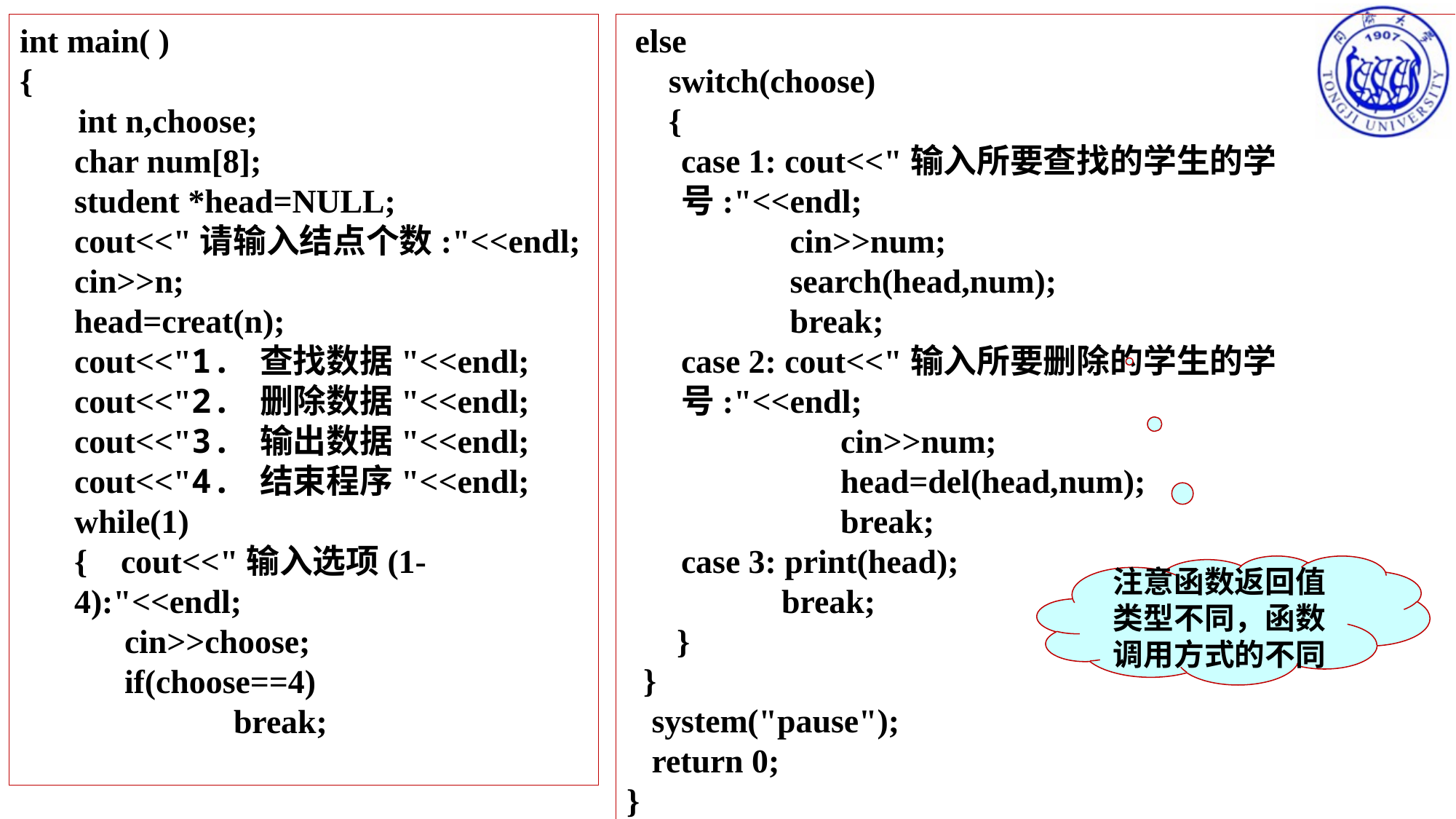

int main( )
{
       int n,choose;
char num[8];
student *head=NULL;
cout<<"请输入结点个数:"<<endl;
cin>>n;
head=creat(n);
cout<<"1. 查找数据"<<endl;
cout<<"2. 删除数据"<<endl;
cout<<"3. 输出数据"<<endl;
cout<<"4. 结束程序"<<endl;
while(1)
{    cout<<"输入选项(1-4):"<<endl;
      cin>>choose;
      if(choose==4)
	      break;

 else
     switch(choose)
     {
case 1: cout<<"输入所要查找的学生的学号:"<<endl;
             cin>>num;
             search(head,num);
             break;
case 2: cout<<"输入所要删除的学生的学号:"<<endl;
	      cin>>num;
	      head=del(head,num);
	      break;
case 3: print(head);
            break;
      }
  }
   system("pause");
   return 0;
}
注意函数返回值类型不同，函数调用方式的不同